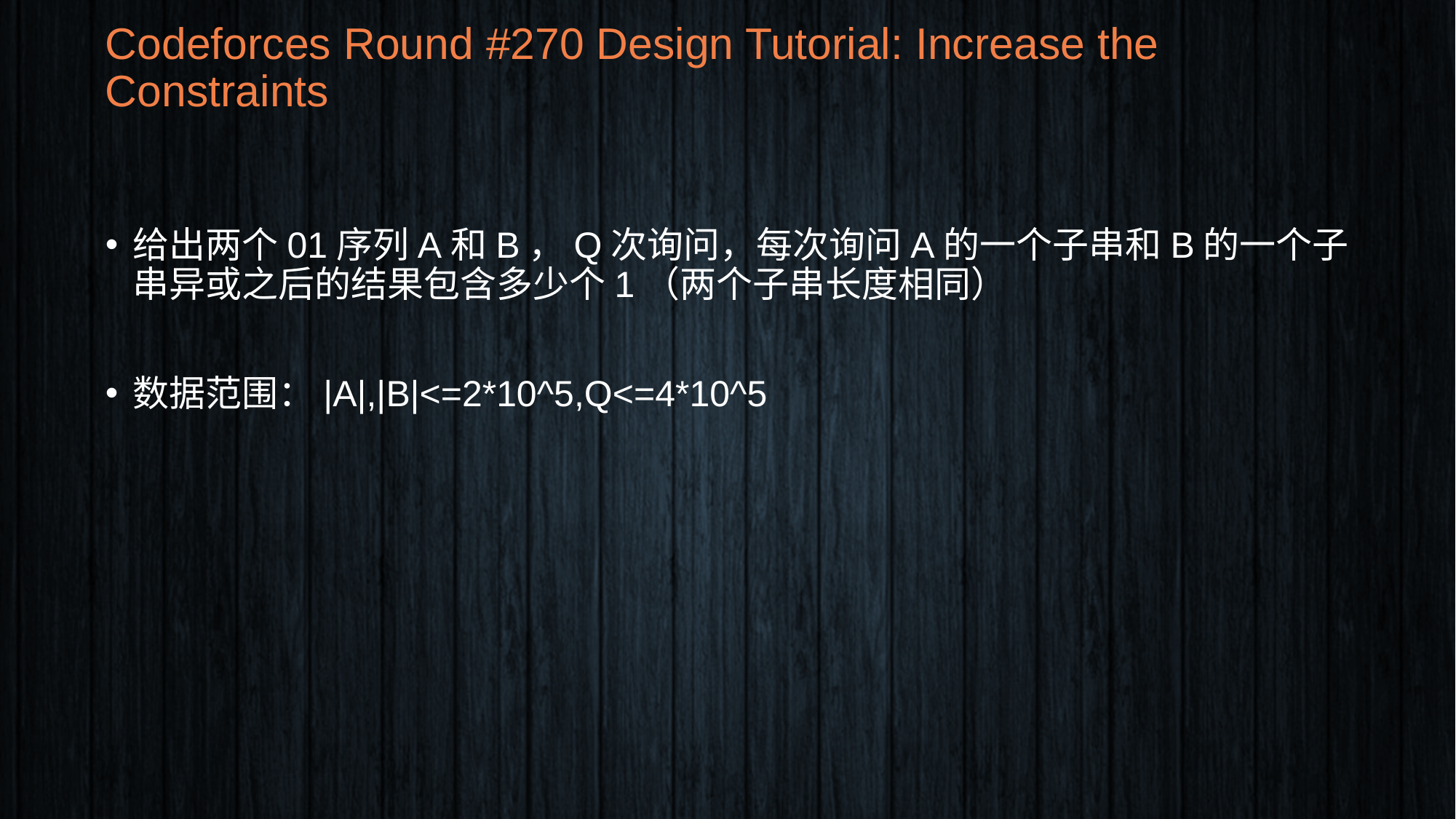

# Codeforces Round #270 Design Tutorial: Increase the Constraints
给出两个01序列A和B，Q次询问，每次询问A的一个子串和B的一个子串异或之后的结果包含多少个1（两个子串长度相同）

数据范围：|A|,|B|<=2*10^5,Q<=4*10^5